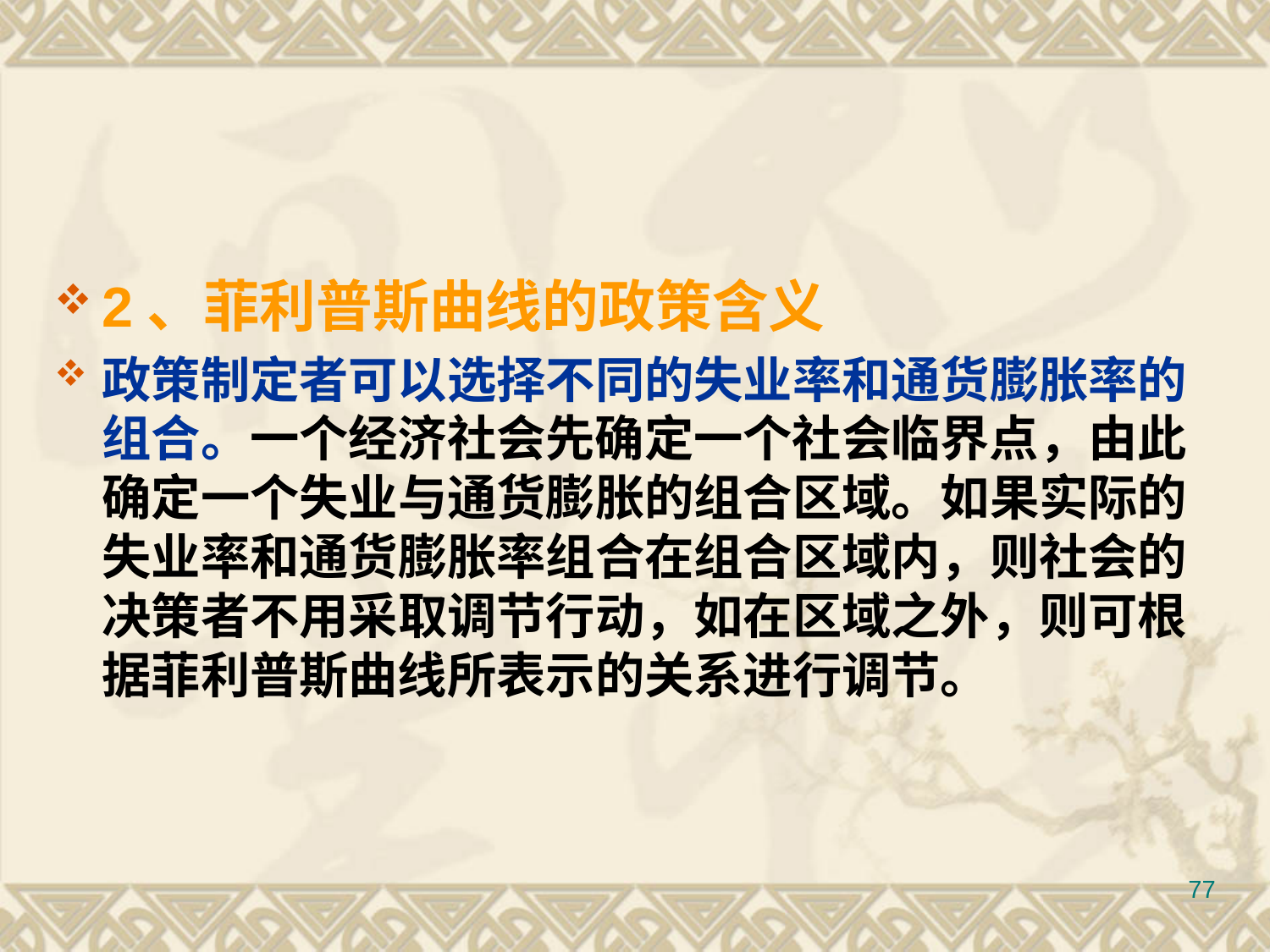

#
2、菲利普斯曲线的政策含义
政策制定者可以选择不同的失业率和通货膨胀率的组合。一个经济社会先确定一个社会临界点，由此确定一个失业与通货膨胀的组合区域。如果实际的失业率和通货膨胀率组合在组合区域内，则社会的决策者不用采取调节行动，如在区域之外，则可根据菲利普斯曲线所表示的关系进行调节。

77